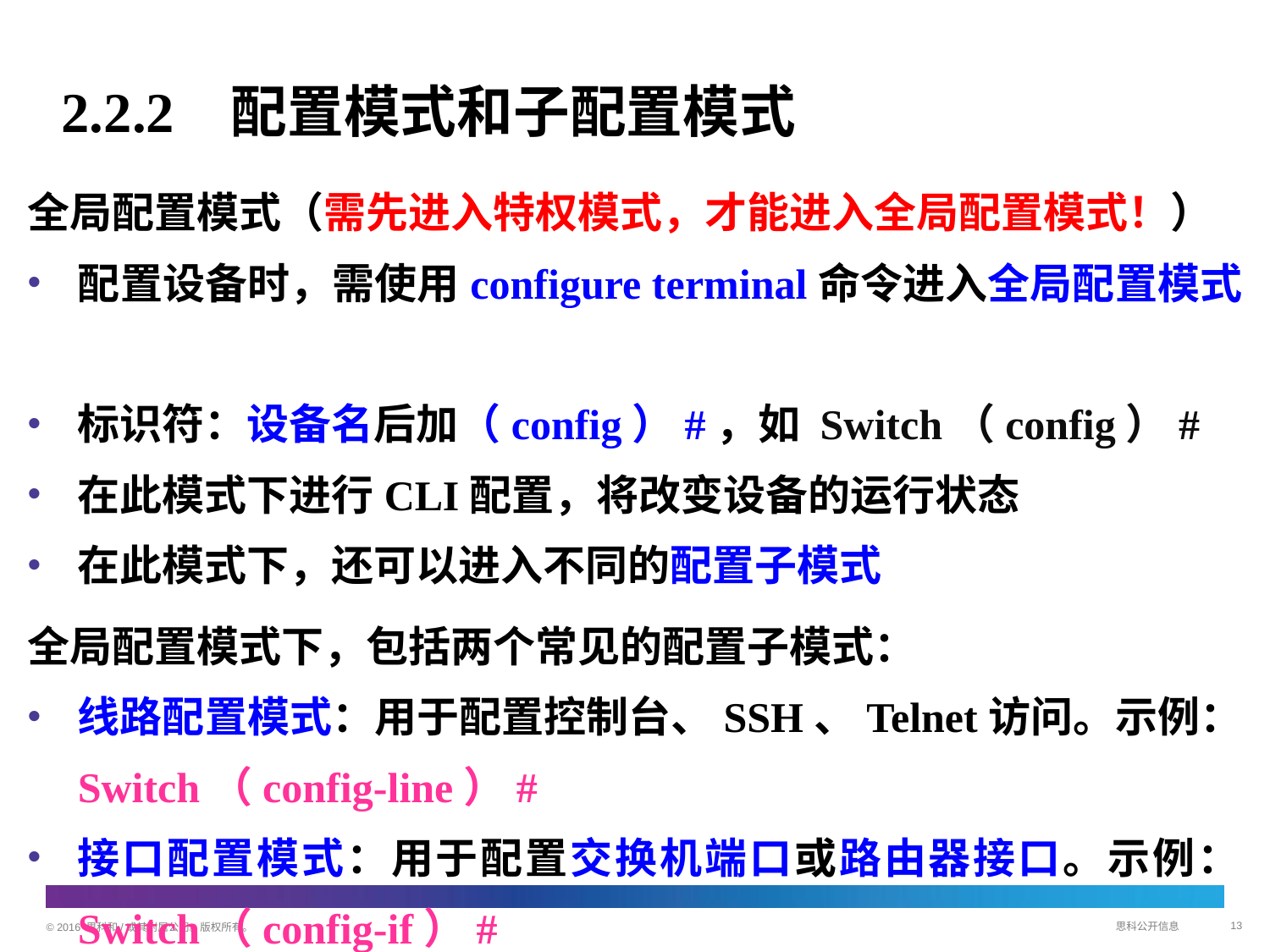

# 2.2.2   配置模式和子配置模式
全局配置模式（需先进入特权模式，才能进入全局配置模式！）
配置设备时，需使用configure terminal命令进入全局配置模式
标识符：设备名后加（config）#，如 Switch（config）#
在此模式下进行CLI配置，将改变设备的运行状态
在此模式下，还可以进入不同的配置子模式
全局配置模式下，包括两个常见的配置子模式：
线路配置模式：用于配置控制台、SSH、Telnet访问。示例：
Switch（config-line）#
接口配置模式：用于配置交换机端口或路由器接口。示例：
Switch（config-if）#